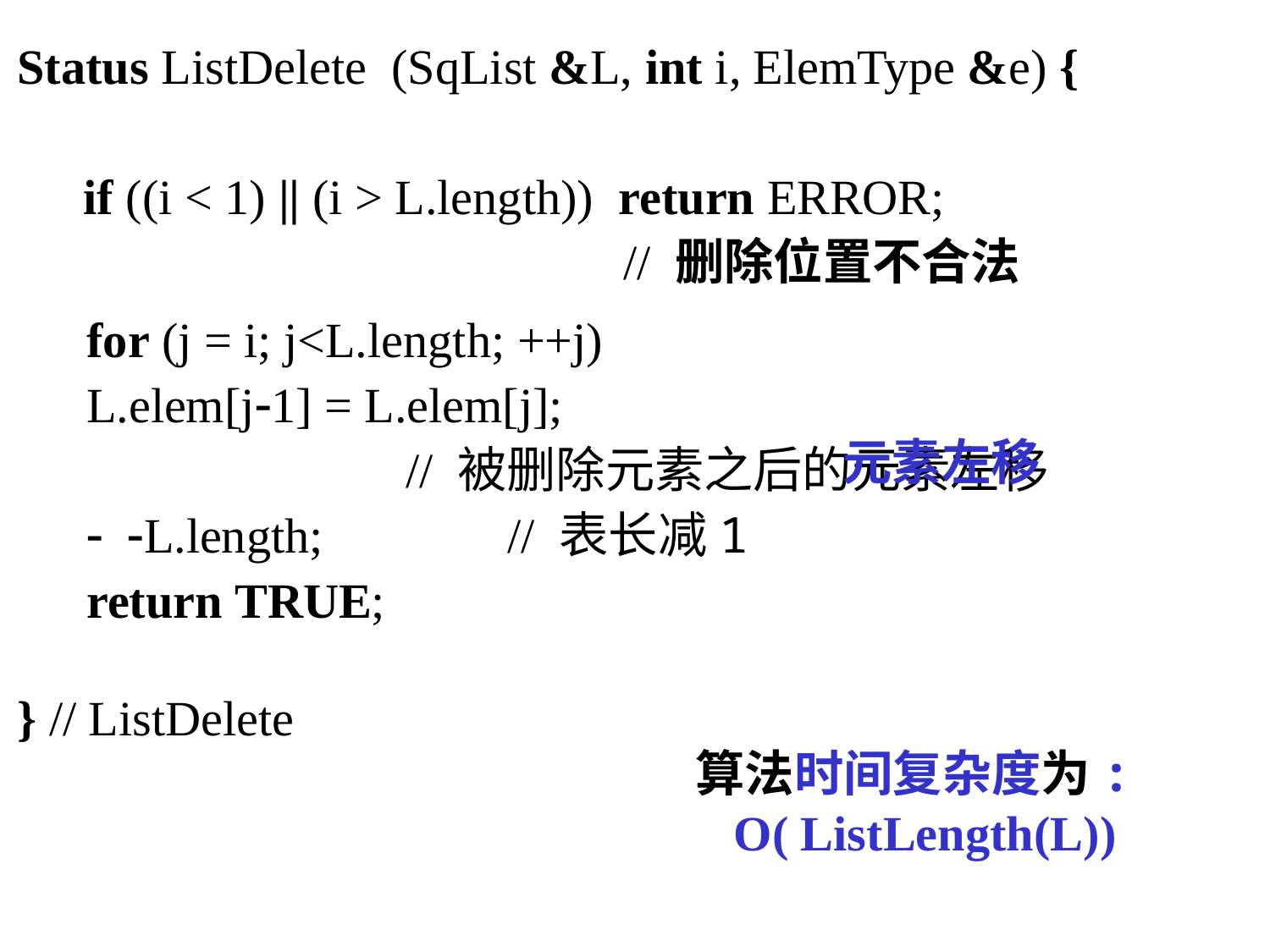

Status ListDelete  (SqList &L, int i, ElemType &e) {

} // ListDelete
if ((i < 1) || (i > L.length))  return ERROR;
                                            // 删除位置不合法
for (j = i; j<L.length; ++j)
L.elem[j−1] = L.elem[j];
                          // 被删除元素之后的元素左移
− −L.length;               // 表长减1
return TRUE;
元素左移
算法时间复杂度为:
 O( ListLength(L))